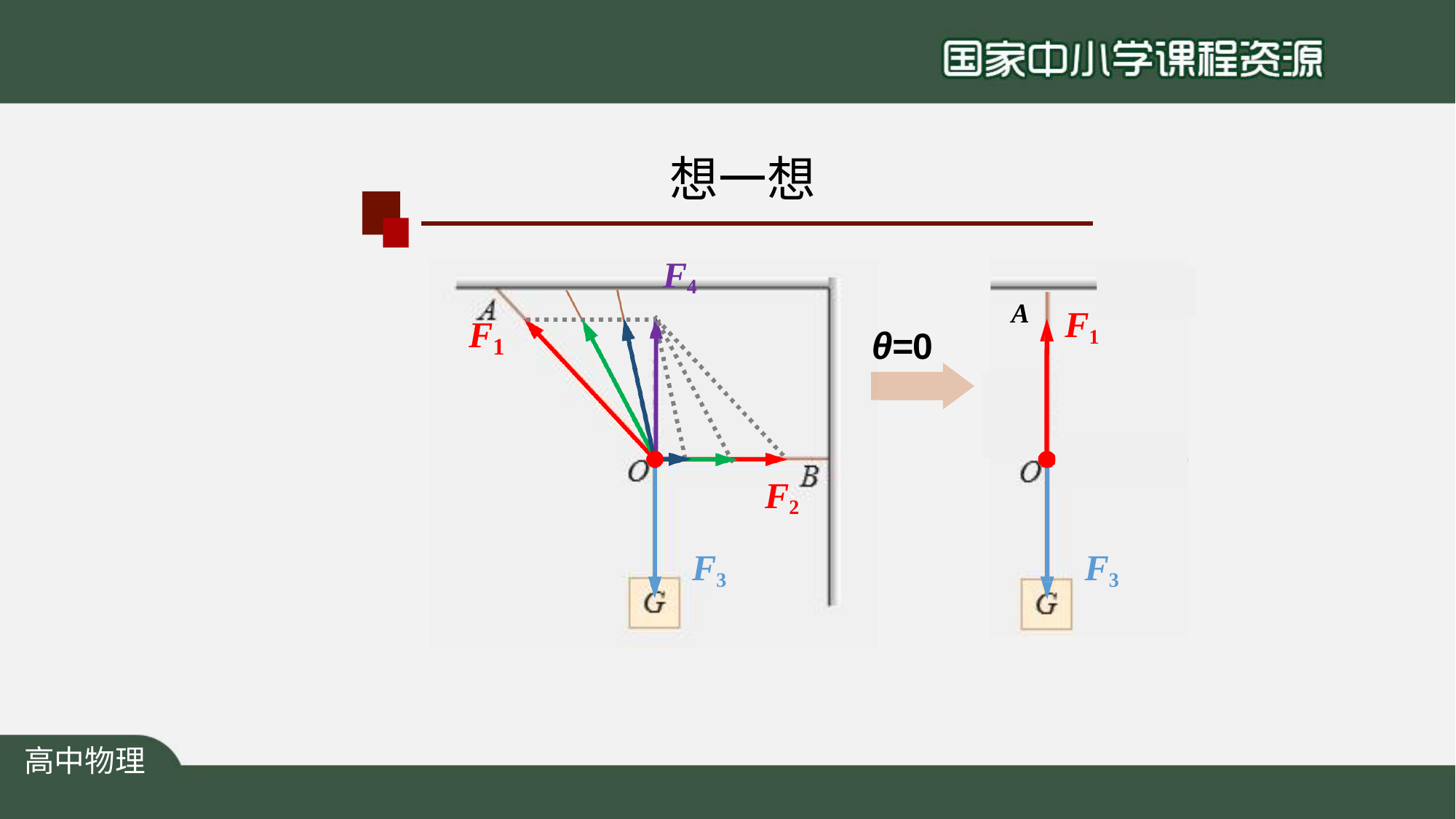

想一想

F4

A
F1
F

θ=0
1

F2
F3
F3
高中物理